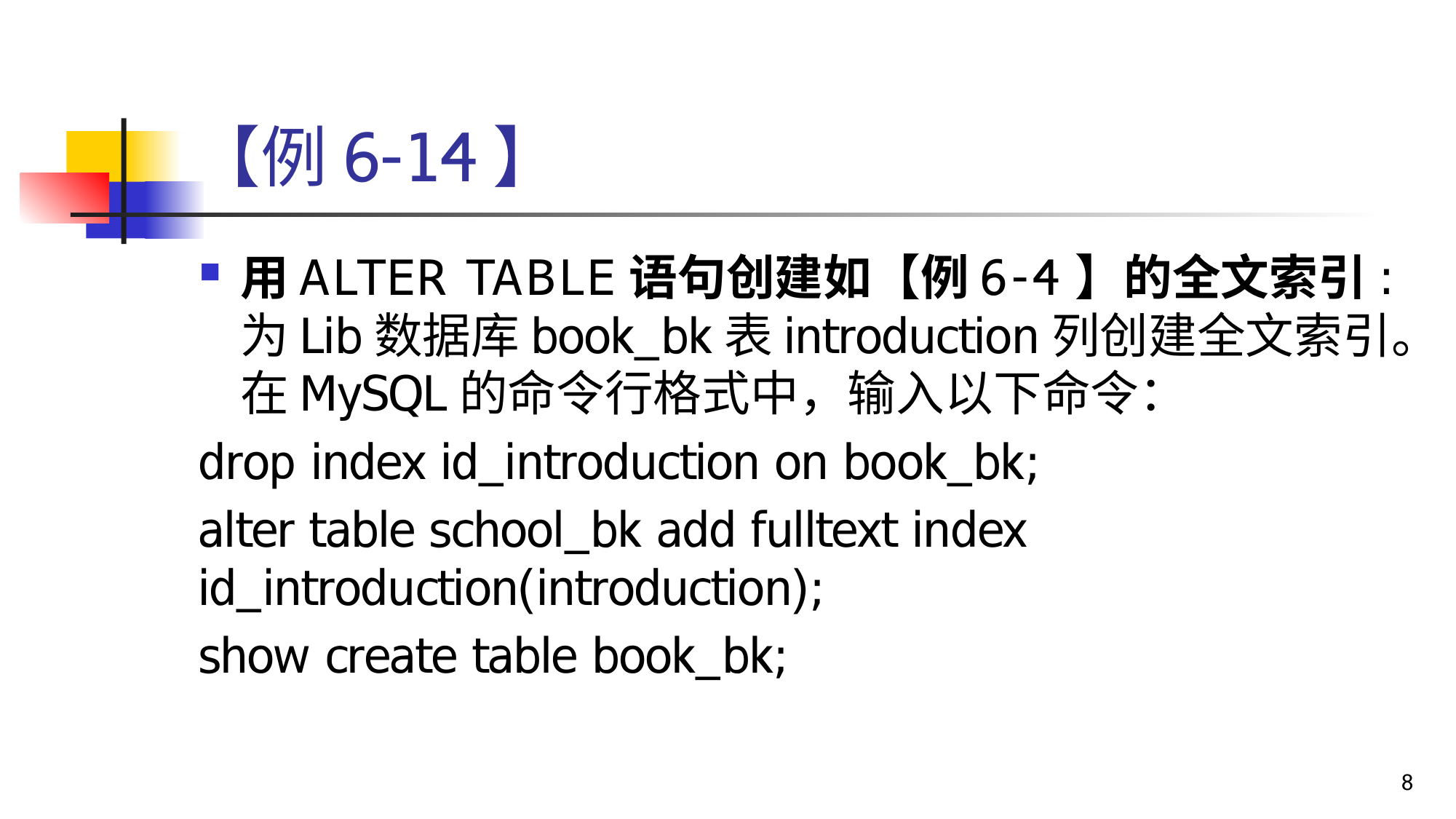

# 【例6-14】
用ALTER TABLE语句创建如【例6-4】的全文索引:为Lib数据库book_bk表introduction列创建全文索引。在MySQL的命令行格式中，输入以下命令：
drop index id_introduction on book_bk;
alter table school_bk add fulltext index id_introduction(introduction);
show create table book_bk;

8